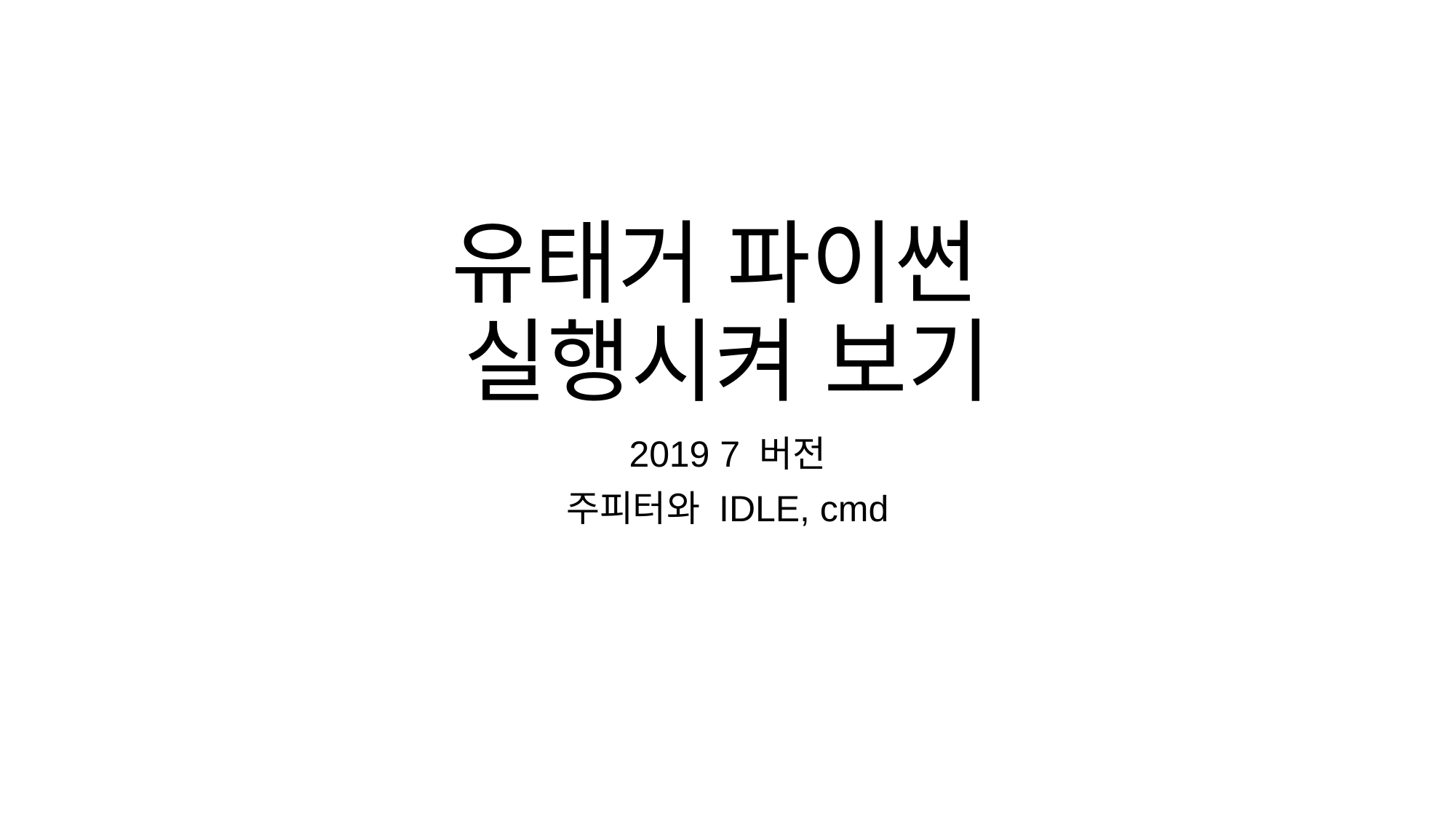

# 유태거 파이썬 실행시켜 보기
2019 7 버전
주피터와 IDLE, cmd